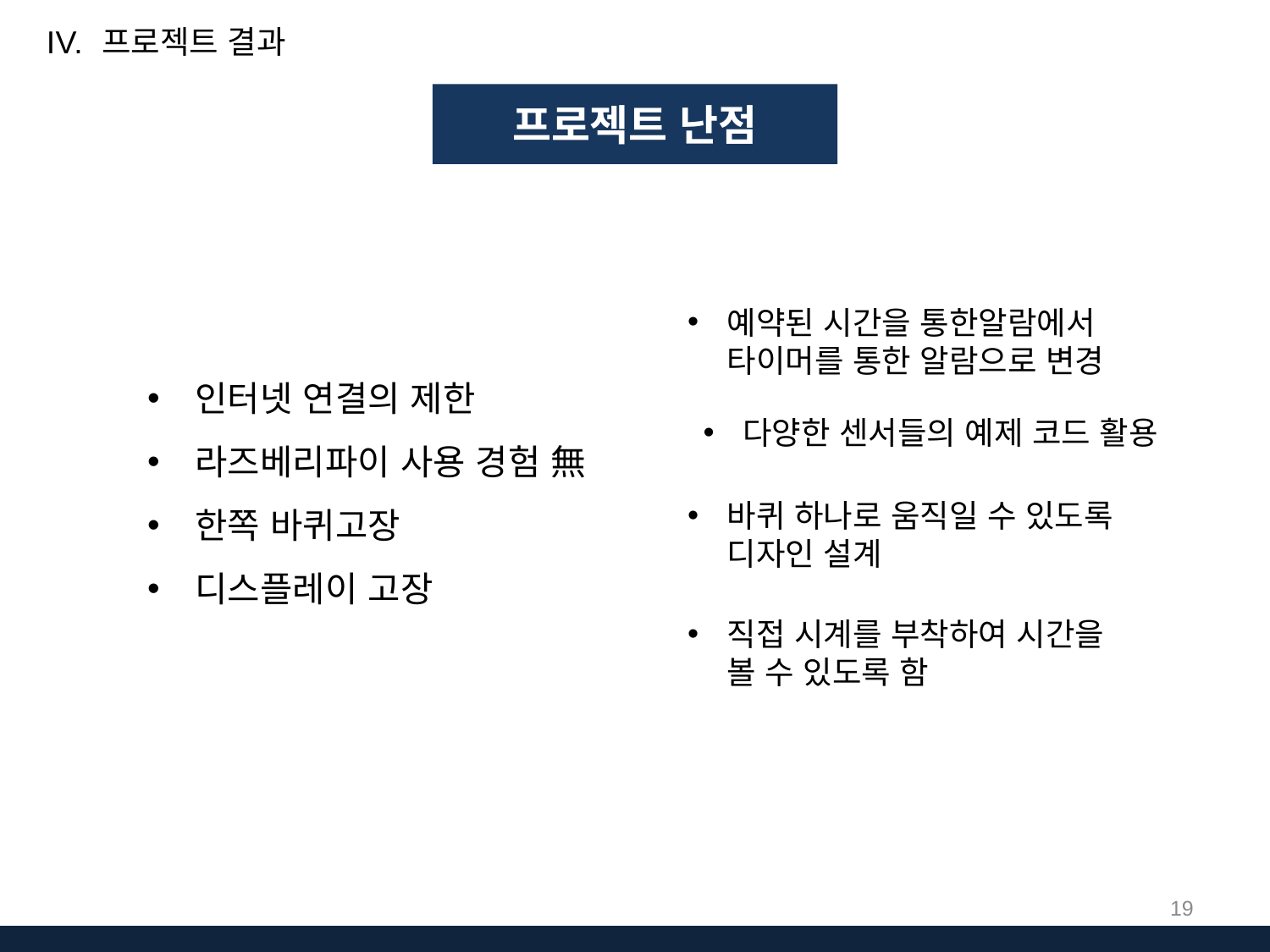

프로젝트 결과
프로젝트 난점
예약된 시간을 통한알람에서 타이머를 통한 알람으로 변경
인터넷 연결의 제한
라즈베리파이 사용 경험 無
한쪽 바퀴고장
디스플레이 고장
다양한 센서들의 예제 코드 활용
바퀴 하나로 움직일 수 있도록 디자인 설계
직접 시계를 부착하여 시간을 볼 수 있도록 함
19